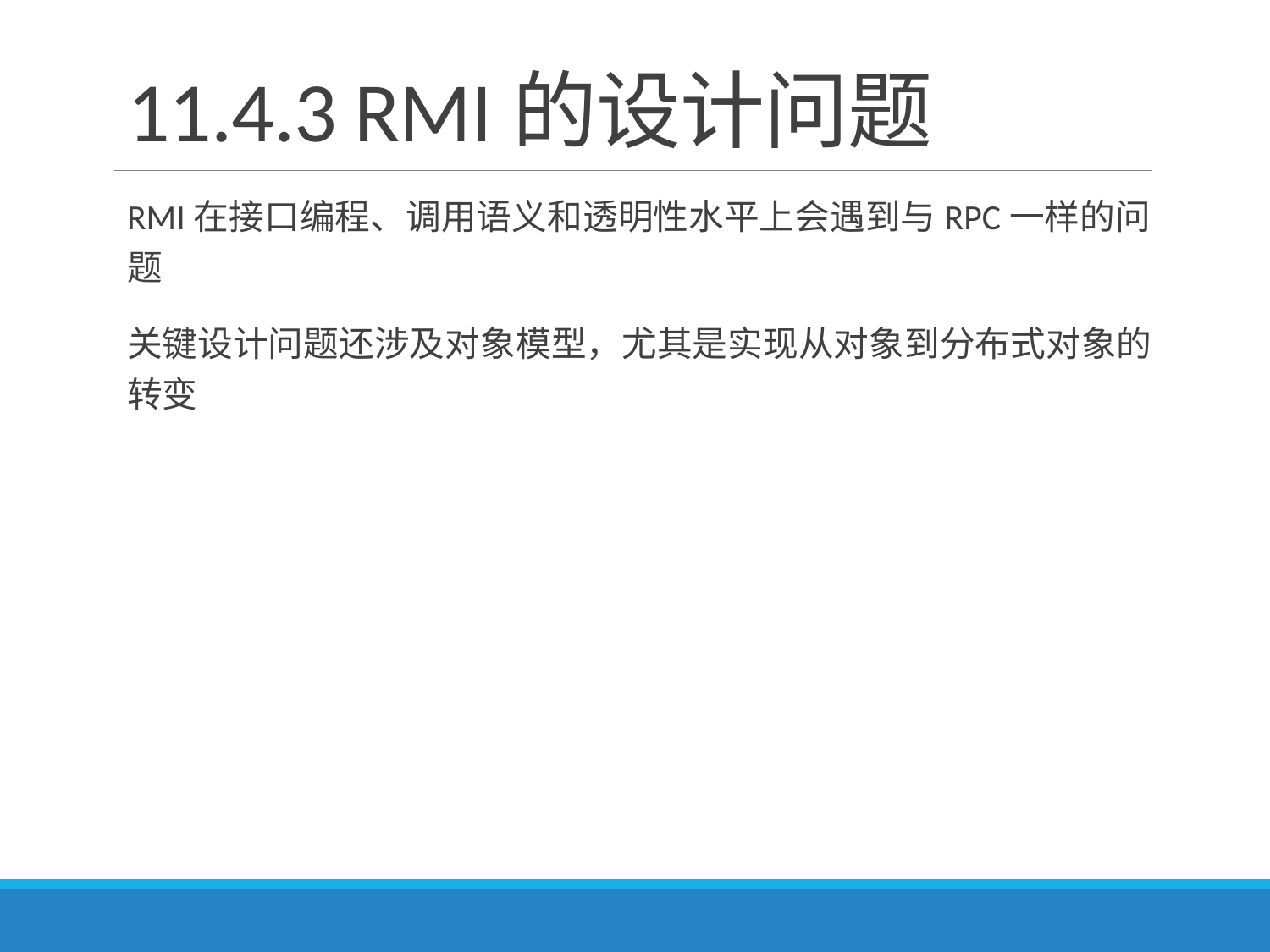

# 11.4.3 RMI的设计问题
RMI在接口编程、调用语义和透明性水平上会遇到与RPC一样的问题
关键设计问题还涉及对象模型，尤其是实现从对象到分布式对象的转变

56